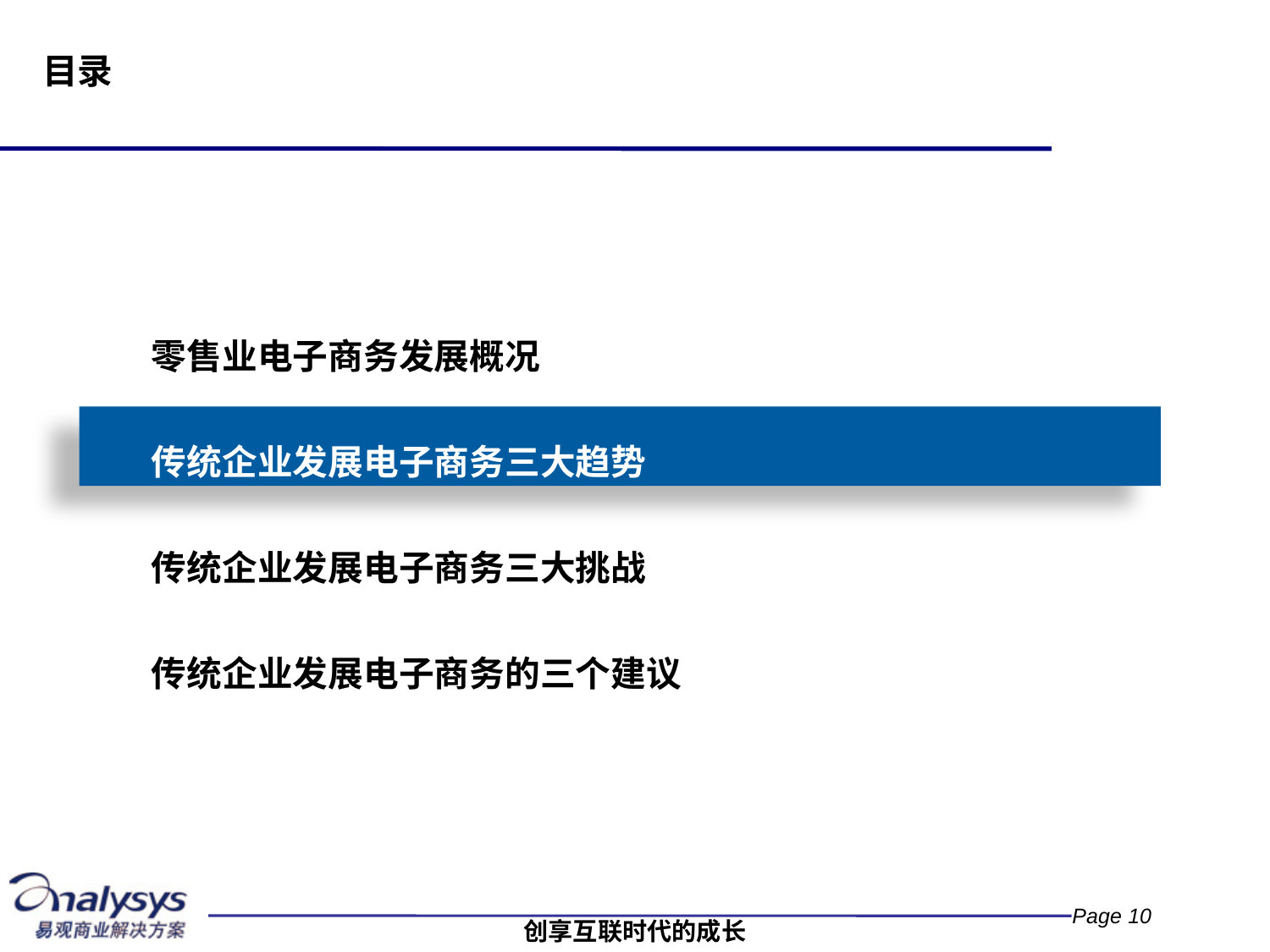

目录
零售业电子商务发展概况
传统企业发展电子商务三大趋势
传统企业发展电子商务三大挑战
传统企业发展电子商务的三个建议